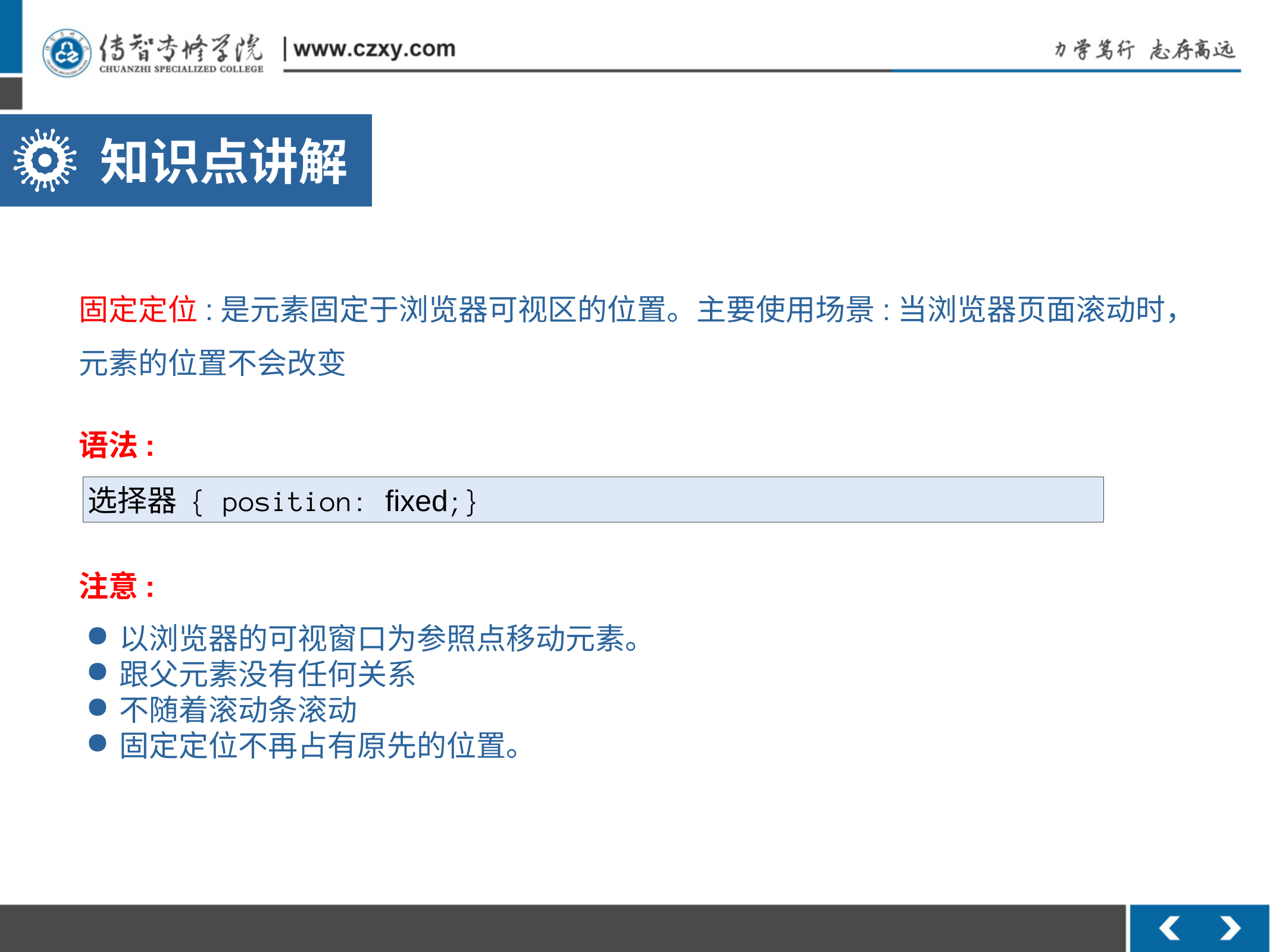

知识点讲解
固定定位:是元素固定于浏览器可视区的位置。主要使用场景:当浏览器页面滚动时，元素的位置不会改变
语法:
选择器 { position: fixed;}
注意:
以浏览器的可视窗口为参照点移动元素。
跟父元素没有任何关系
不随着滚动条滚动
固定定位不再占有原先的位置。